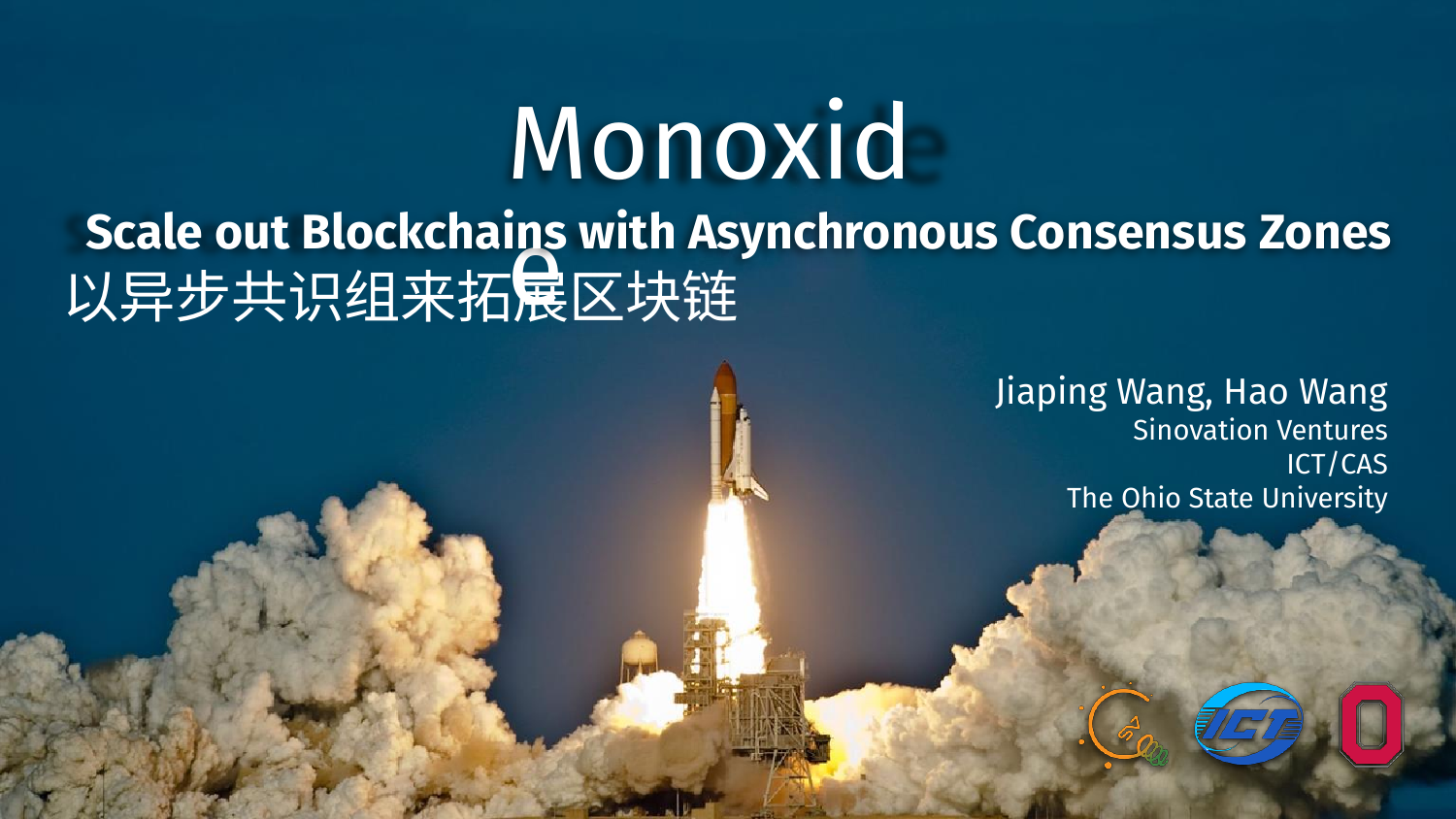

# Monoxide

Scale out Blockchains with Asynchronous Consensus Zones
以异步共识组来拓展区块链
Jiaping Wang, Hao Wang
Sinovation Ventures
ICT/CAS
The Ohio State University